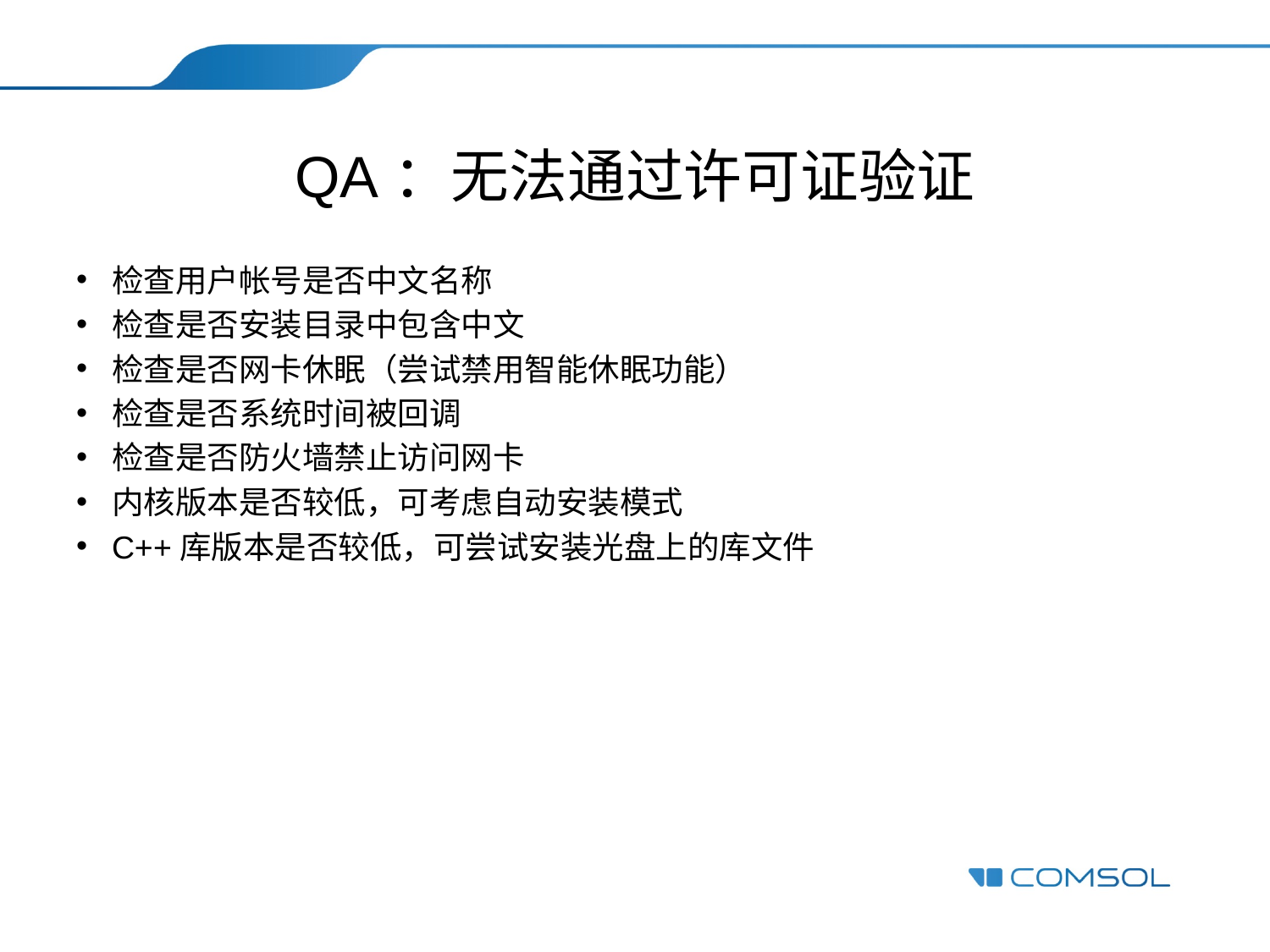

# QA：无法通过许可证验证
检查用户帐号是否中文名称
检查是否安装目录中包含中文
检查是否网卡休眠（尝试禁用智能休眠功能）
检查是否系统时间被回调
检查是否防火墙禁止访问网卡
内核版本是否较低，可考虑自动安装模式
C++库版本是否较低，可尝试安装光盘上的库文件